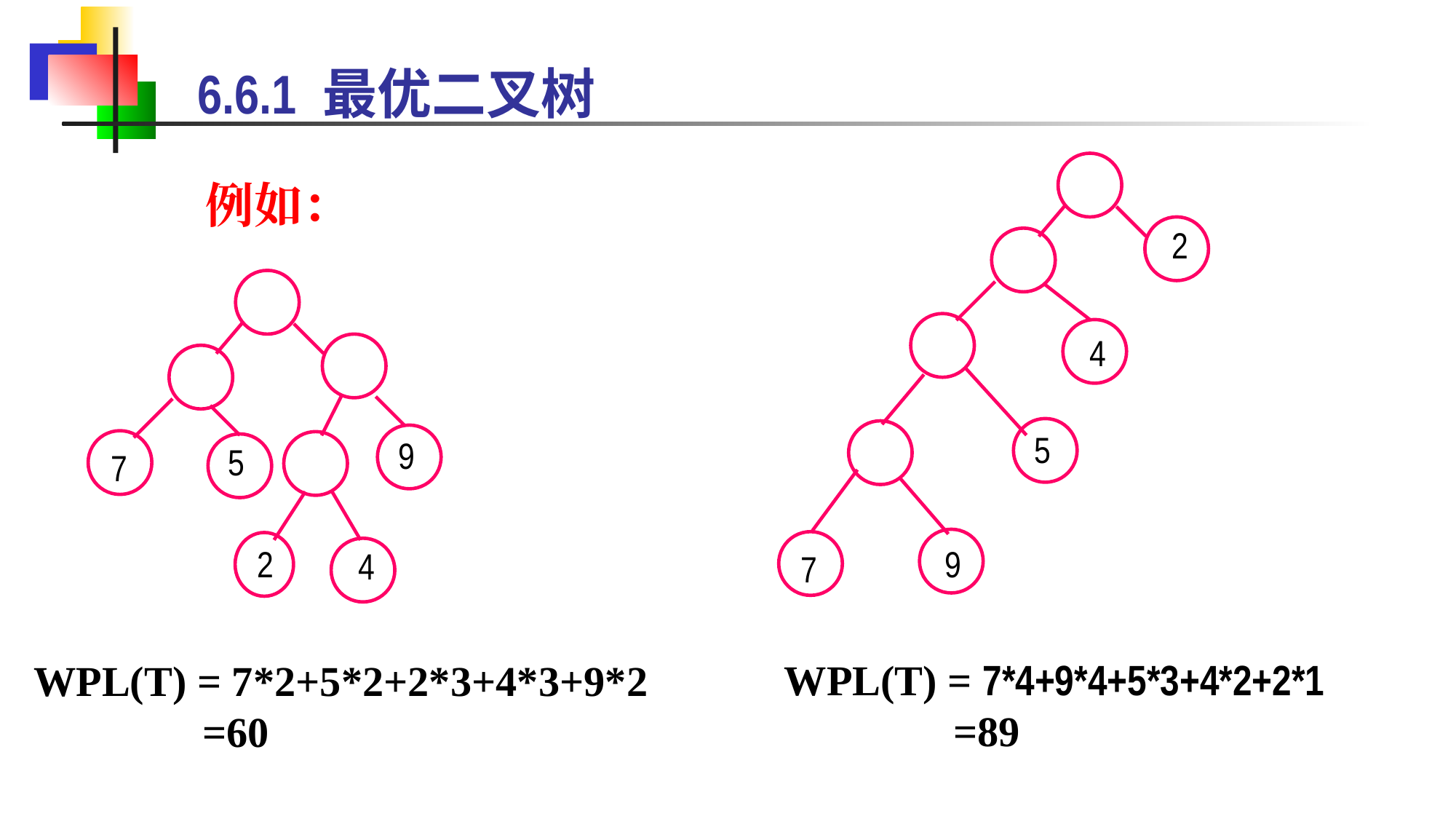

6.6.1 最优二叉树

5

9
7
4

2
例如：

9

5
7

4

2
WPL(T) = 7*4+9*4+5*3+4*2+2*1
                =89

WPL(T) = 7*2+5*2+2*3+4*3+9*2
                =60